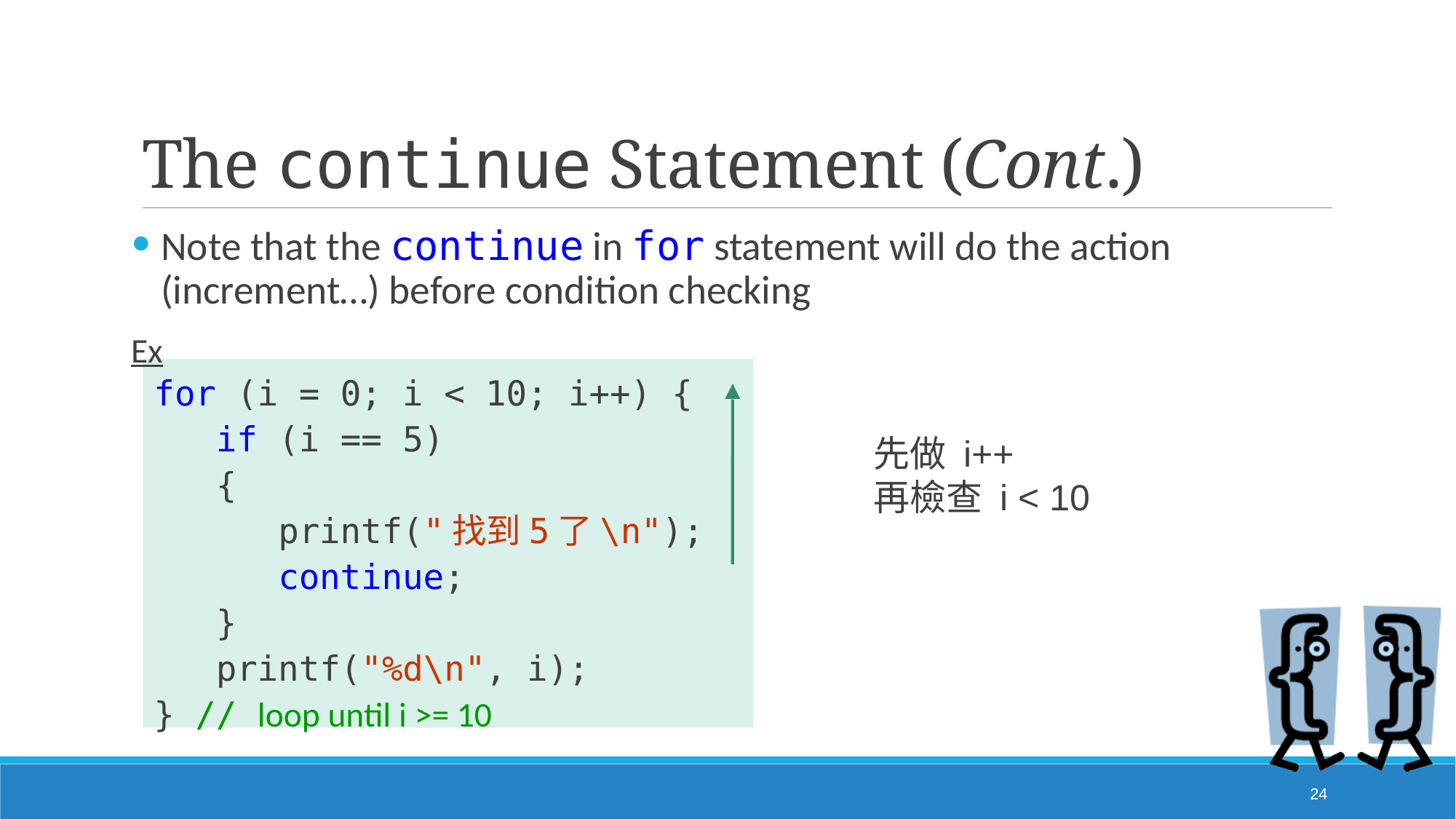

# The continue Statement (Cont.)
Note that the continue in for statement will do the action (increment…) before condition checking
Ex
for (i = 0; i < 10; i++) {
   if (i == 5)
   {
      printf("找到5了\n");
      continue;
   }
   printf("%d\n", i);
} // loop until i >= 10

先做 i++
再檢查 i < 10
24